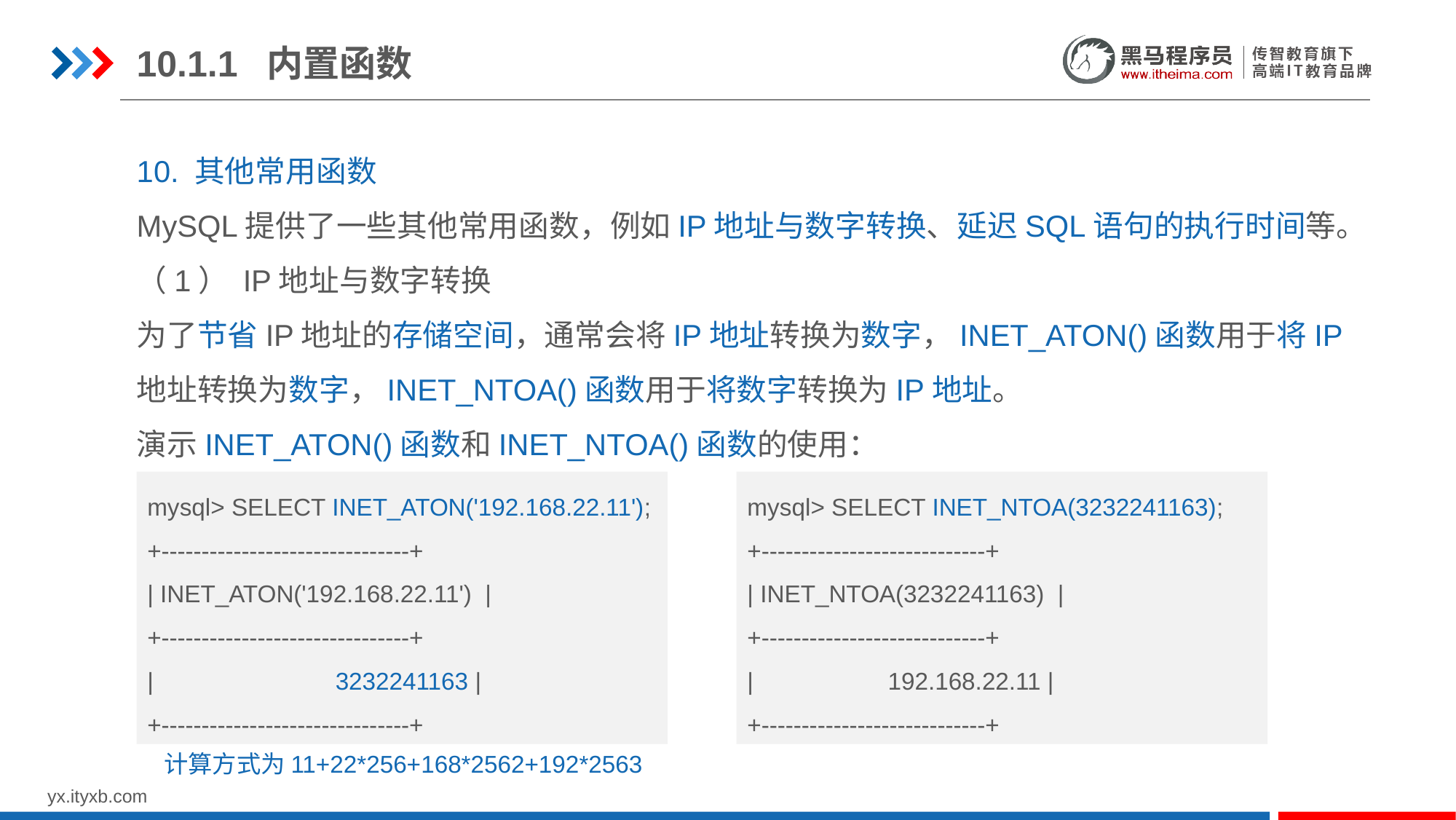

10.1.1  内置函数
10. 其他常用函数
MySQL提供了一些其他常用函数，例如IP地址与数字转换、延迟SQL语句的执行时间等。
（1） IP地址与数字转换
为了节省IP地址的存储空间，通常会将IP地址转换为数字，INET_ATON()函数用于将IP地址转换为数字，INET_NTOA()函数用于将数字转换为IP地址。
演示INET_ATON()函数和INET_NTOA()函数的使用：
mysql> SELECT INET_ATON('192.168.22.11');
+-------------------------------+
| INET_ATON('192.168.22.11')  |
+-------------------------------+
|                           3232241163 |
+-------------------------------+
mysql> SELECT INET_NTOA(3232241163);
+----------------------------+
| INET_NTOA(3232241163)  |
+----------------------------+
|                    192.168.22.11 |
+----------------------------+
计算方式为11+22*256+168*2562+192*2563